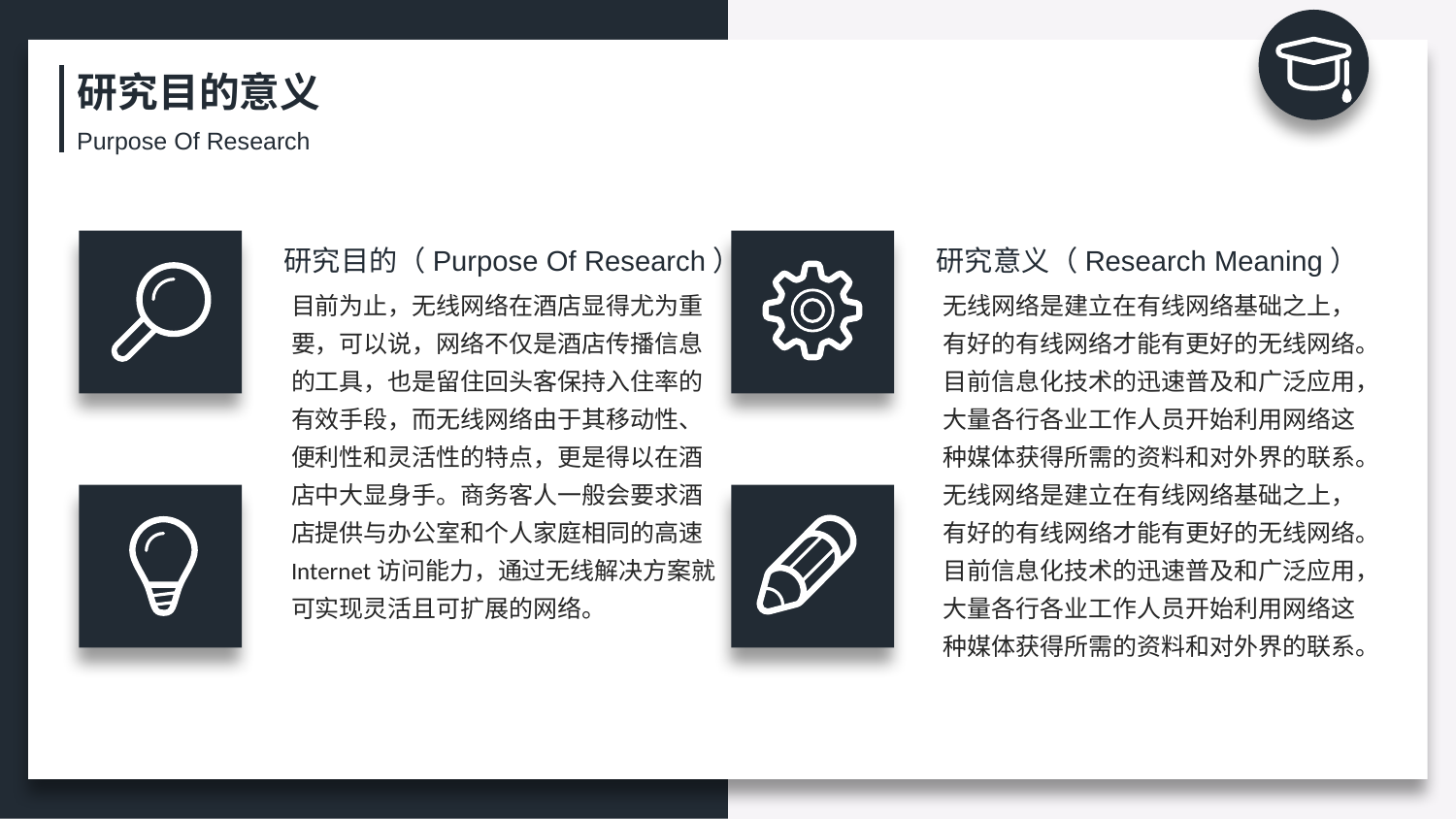

研究目的意义
Purpose Of Research

研究目的（Purpose Of Research）
研究意义（Research Meaning）

目前为止，无线网络在酒店显得尤为重要，可以说，网络不仅是酒店传播信息的工具，也是留住回头客保持入住率的有效手段，而无线网络由于其移动性、便利性和灵活性的特点，更是得以在酒店中大显身手。商务客人一般会要求酒店提供与办公室和个人家庭相同的高速Internet访问能力，通过无线解决方案就可实现灵活且可扩展的网络。
无线网络是建立在有线网络基础之上，有好的有线网络才能有更好的无线网络。目前信息化技术的迅速普及和广泛应用，大量各行各业工作人员开始利用网络这种媒体获得所需的资料和对外界的联系。无线网络是建立在有线网络基础之上，有好的有线网络才能有更好的无线网络。目前信息化技术的迅速普及和广泛应用，大量各行各业工作人员开始利用网络这种媒体获得所需的资料和对外界的联系。